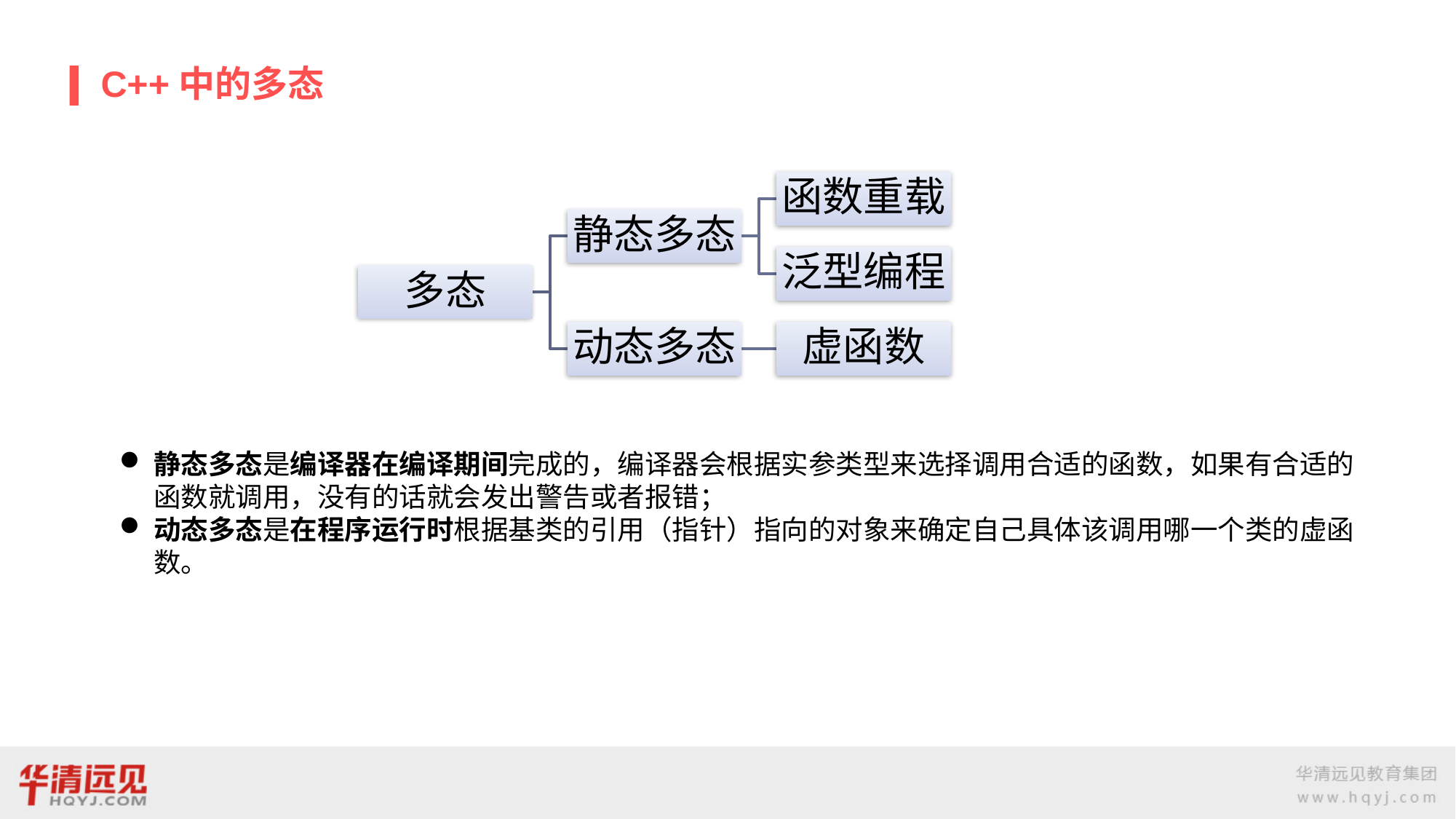

# C++中的多态
多态
静态多态
函数重载
泛型编程
动态多态
虚函数
静态多态是编译器在编译期间完成的，编译器会根据实参类型来选择调用合适的函数，如果有合适的函数就调用，没有的话就会发出警告或者报错；
动态多态是在程序运行时根据基类的引用（指针）指向的对象来确定自己具体该调用哪一个类的虚函数。